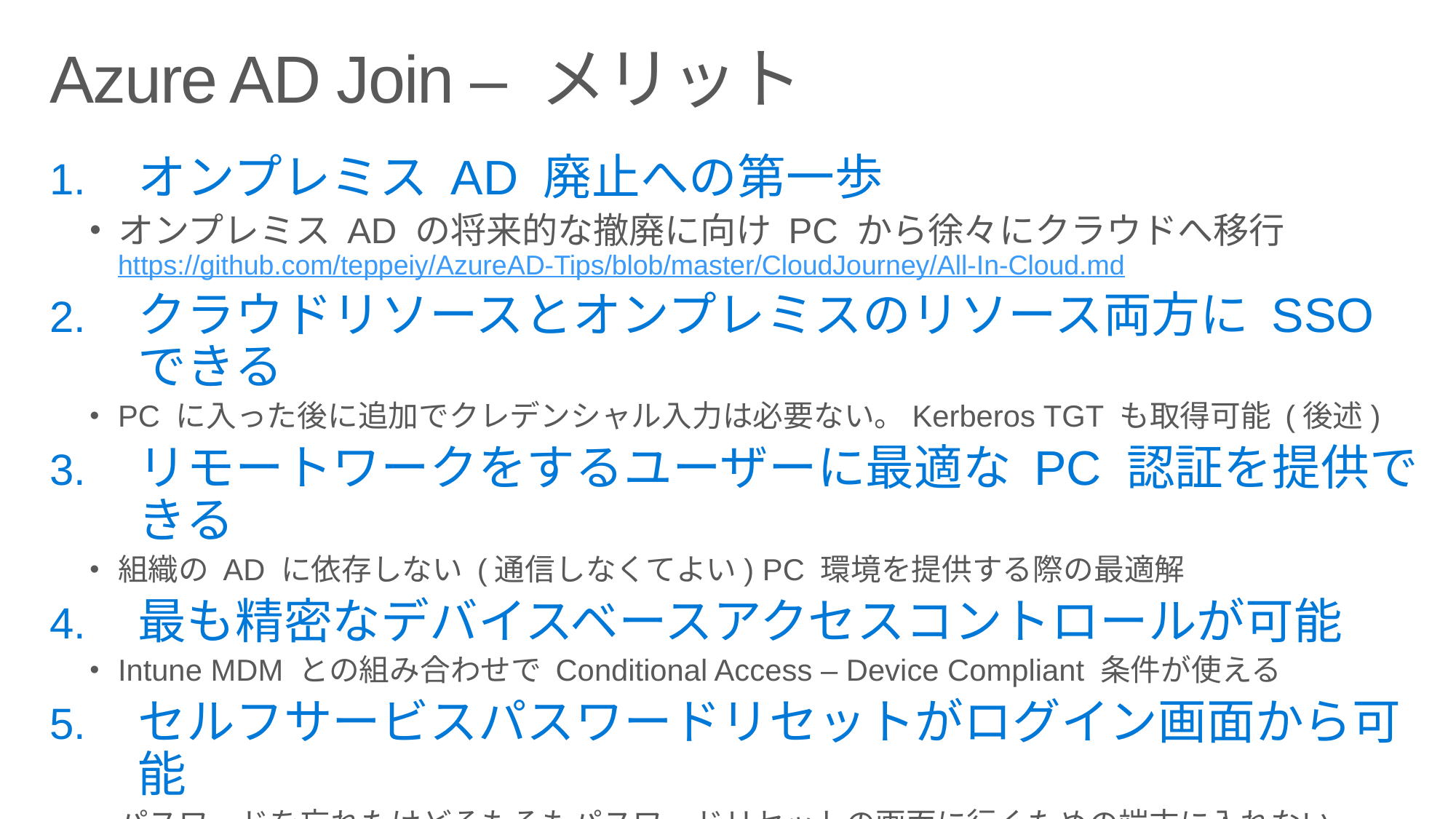

# Azure AD Join – メリット
オンプレミス AD 廃止への第一歩
オンプレミス AD の将来的な撤廃に向け PC から徐々にクラウドへ移行
https://github.com/teppeiy/AzureAD-Tips/blob/master/CloudJourney/All-In-Cloud.md
クラウドリソースとオンプレミスのリソース両方に SSO できる
PC に入った後に追加でクレデンシャル入力は必要ない。Kerberos TGT も取得可能 (後述)
リモートワークをするユーザーに最適な PC 認証を提供できる
組織の AD に依存しない (通信しなくてよい) PC 環境を提供する際の最適解
最も精密なデバイスベースアクセスコントロールが可能
Intune MDM との組み合わせで Conditional Access – Device Compliant 条件が使える
セルフサービスパスワードリセットがログイン画面から可能
パスワードを忘れたけどそもそもパスワードリセットの画面に行くための端末に入れない